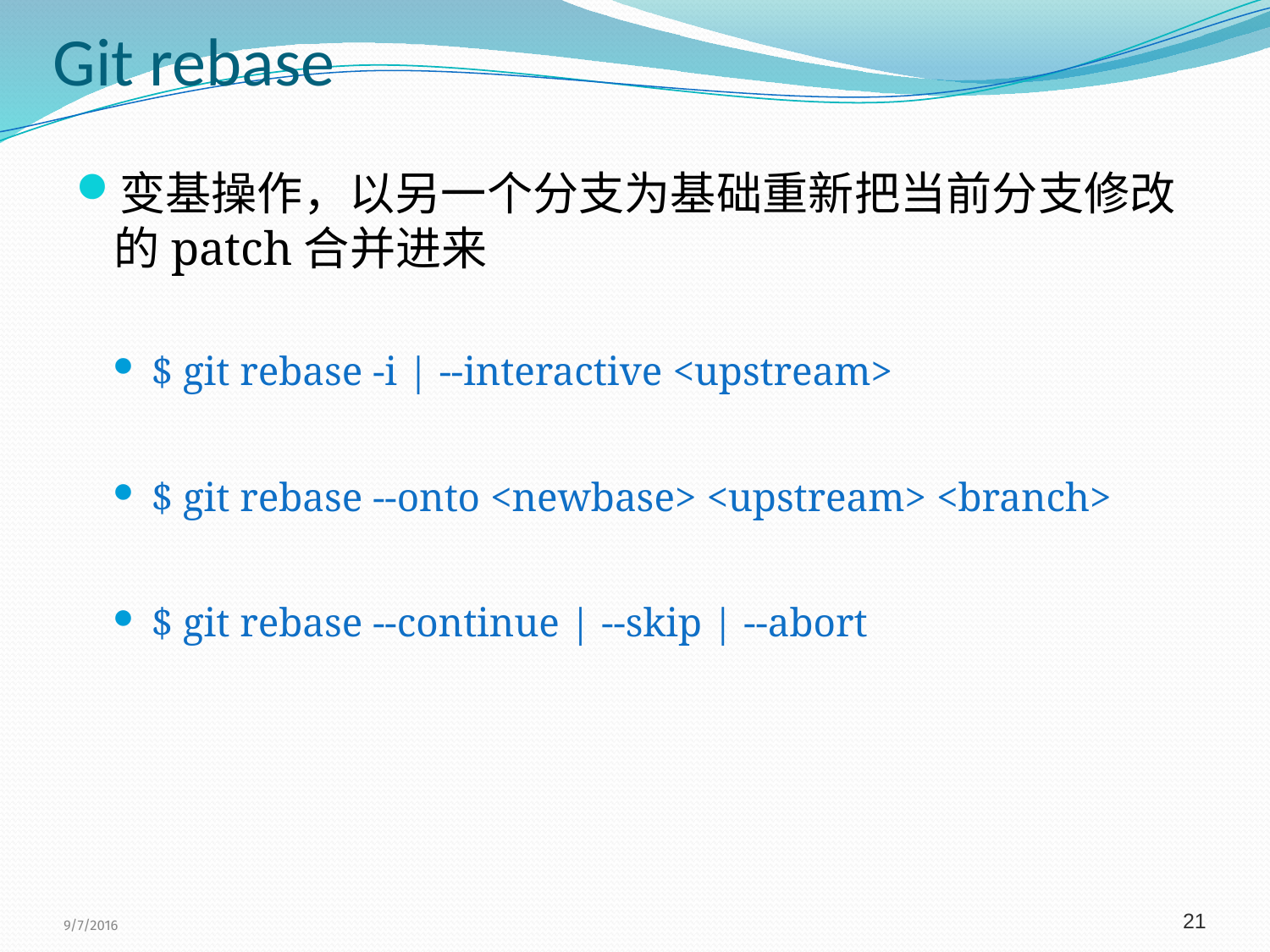

# Git rebase
变基操作，以另一个分支为基础重新把当前分支修改的patch合并进来

$ git rebase -i | --interactive <upstream>

$ git rebase --onto <newbase> <upstream> <branch>

$ git rebase --continue | --skip | --abort
9/7/2016
21